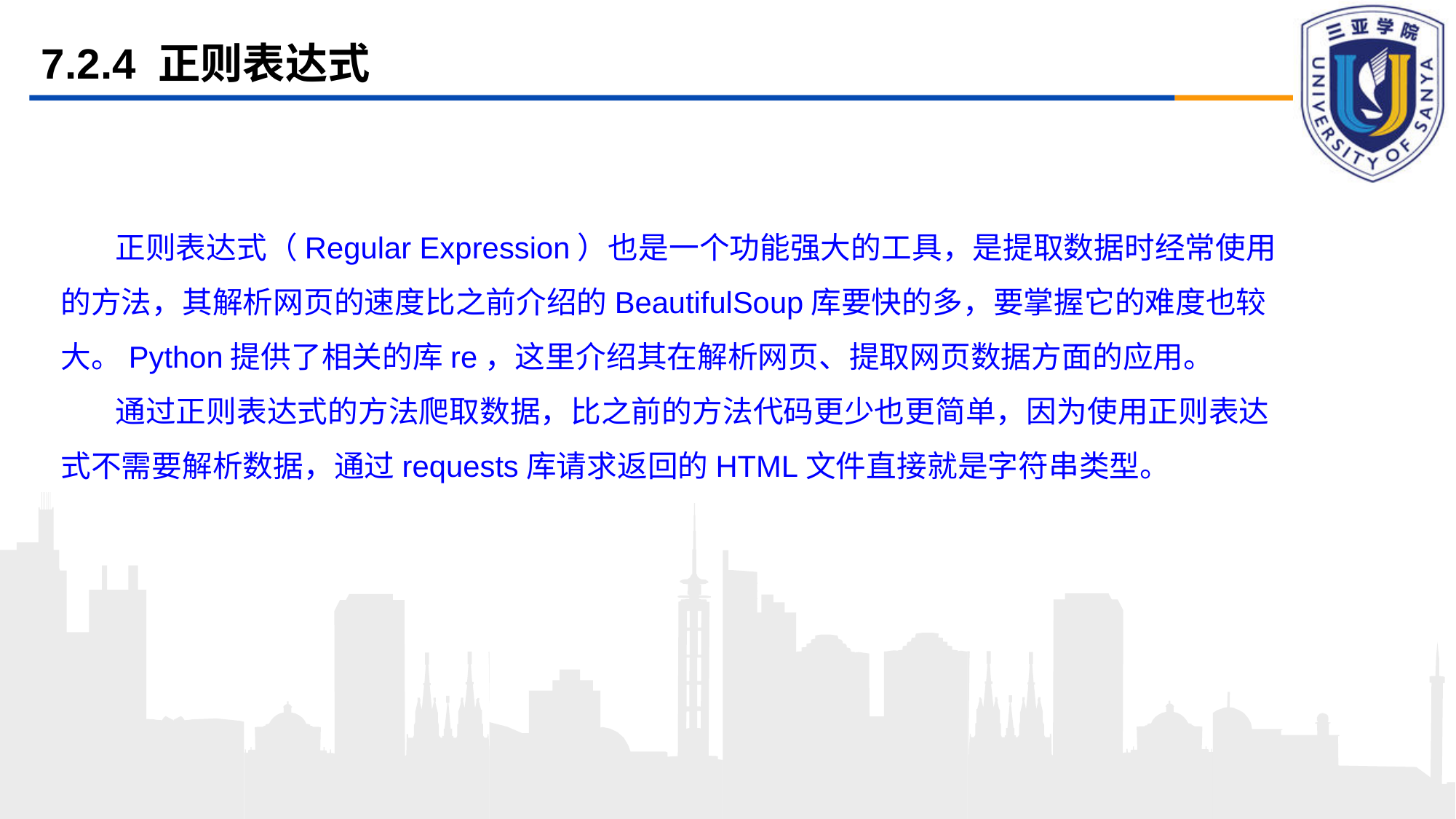

# 7.2.4 正则表达式
正则表达式（Regular Expression）也是一个功能强大的工具，是提取数据时经常使用的方法，其解析网页的速度比之前介绍的BeautifulSoup库要快的多，要掌握它的难度也较大。Python提供了相关的库re，这里介绍其在解析网页、提取网页数据方面的应用。
通过正则表达式的方法爬取数据，比之前的方法代码更少也更简单，因为使用正则表达式不需要解析数据，通过requests库请求返回的HTML文件直接就是字符串类型。